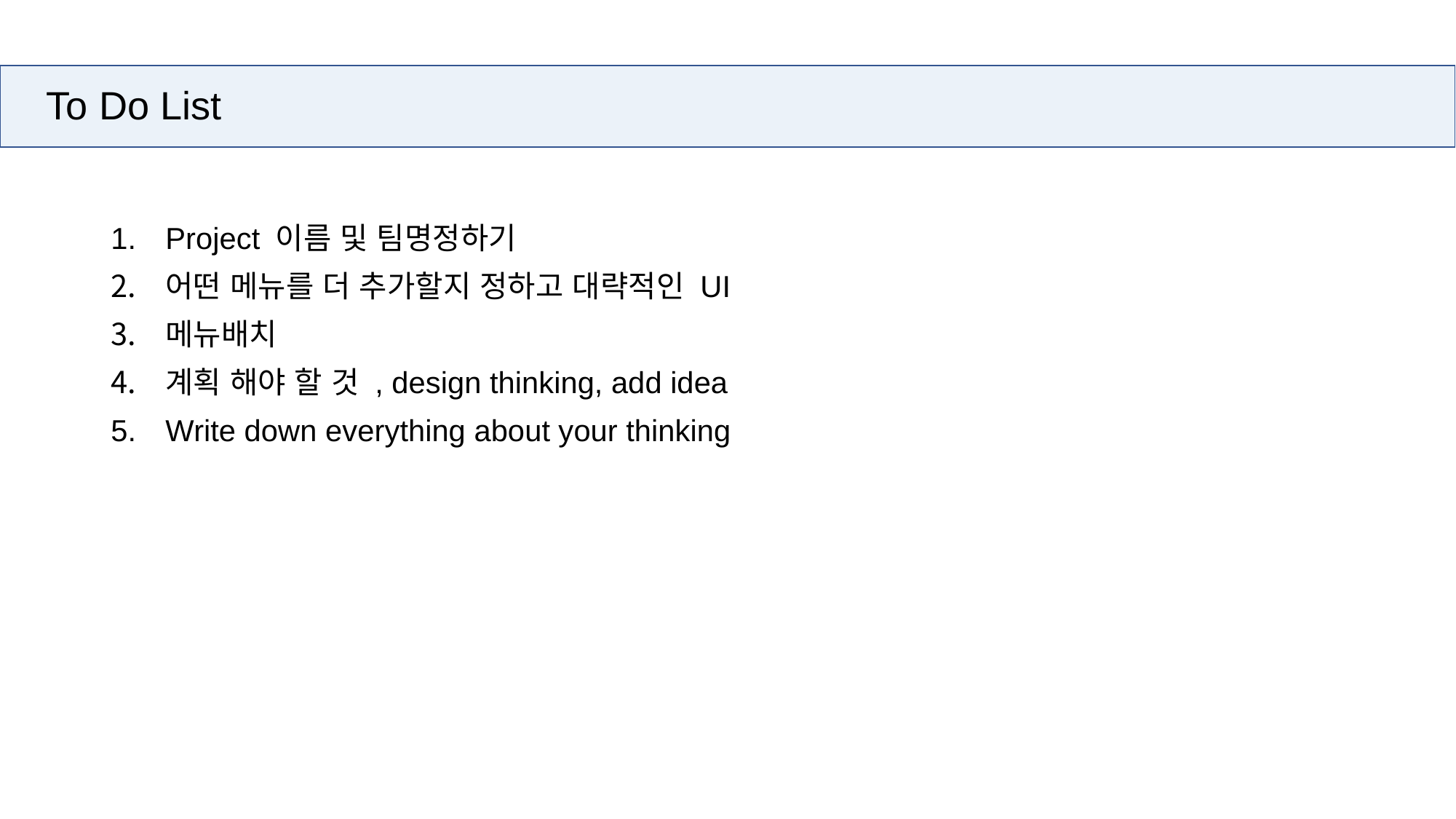

# To Do List
Project 이름 및 팀명정하기
어떤 메뉴를 더 추가할지 정하고 대략적인 UI
메뉴배치
계획 해야 할 것 , design thinking, add idea
Write down everything about your thinking